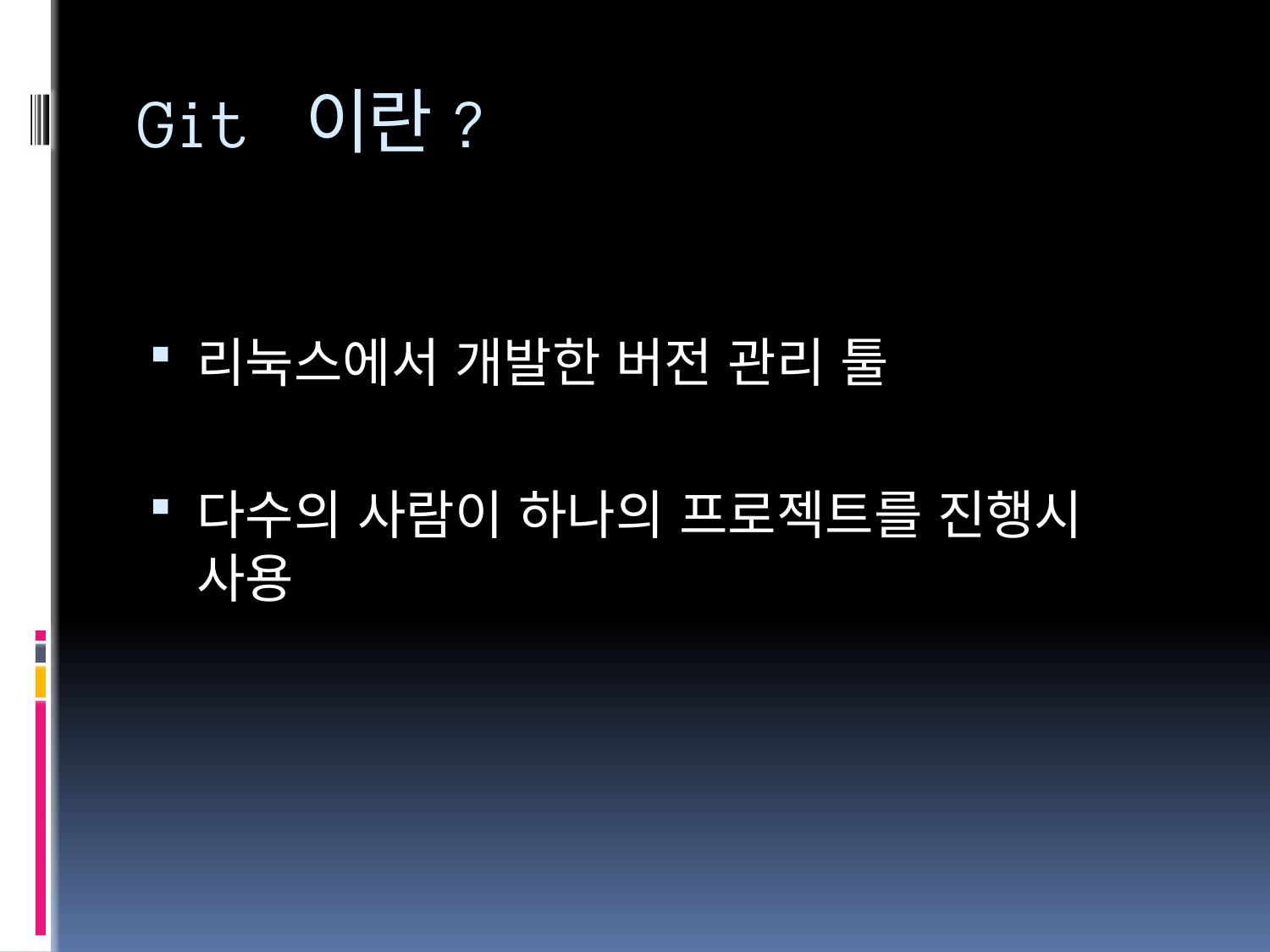

# Git 이란?

리눅스에서 개발한 버전 관리 툴

다수의 사람이 하나의 프로젝트를 진행시 사용